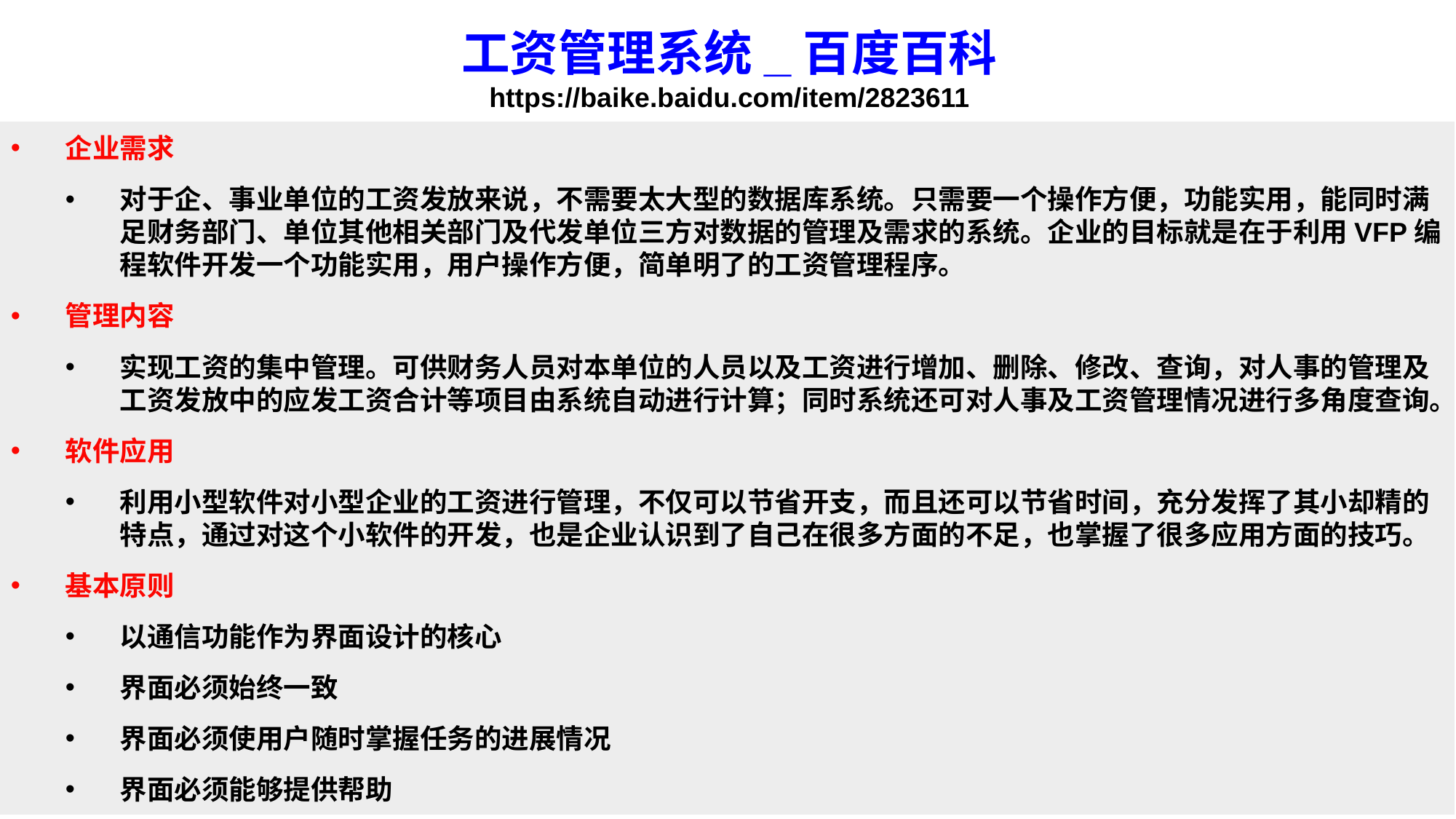

# 工资管理系统_百度百科 https://baike.baidu.com/item/2823611
企业需求
对于企、事业单位的工资发放来说，不需要太大型的数据库系统。只需要一个操作方便，功能实用，能同时满足财务部门、单位其他相关部门及代发单位三方对数据的管理及需求的系统。企业的目标就是在于利用VFP编程软件开发一个功能实用，用户操作方便，简单明了的工资管理程序。
管理内容
实现工资的集中管理。可供财务人员对本单位的人员以及工资进行增加、删除、修改、查询，对人事的管理及工资发放中的应发工资合计等项目由系统自动进行计算；同时系统还可对人事及工资管理情况进行多角度查询。
软件应用
利用小型软件对小型企业的工资进行管理，不仅可以节省开支，而且还可以节省时间，充分发挥了其小却精的特点，通过对这个小软件的开发，也是企业认识到了自己在很多方面的不足，也掌握了很多应用方面的技巧。
基本原则
以通信功能作为界面设计的核心
界面必须始终一致
界面必须使用户随时掌握任务的进展情况
界面必须能够提供帮助